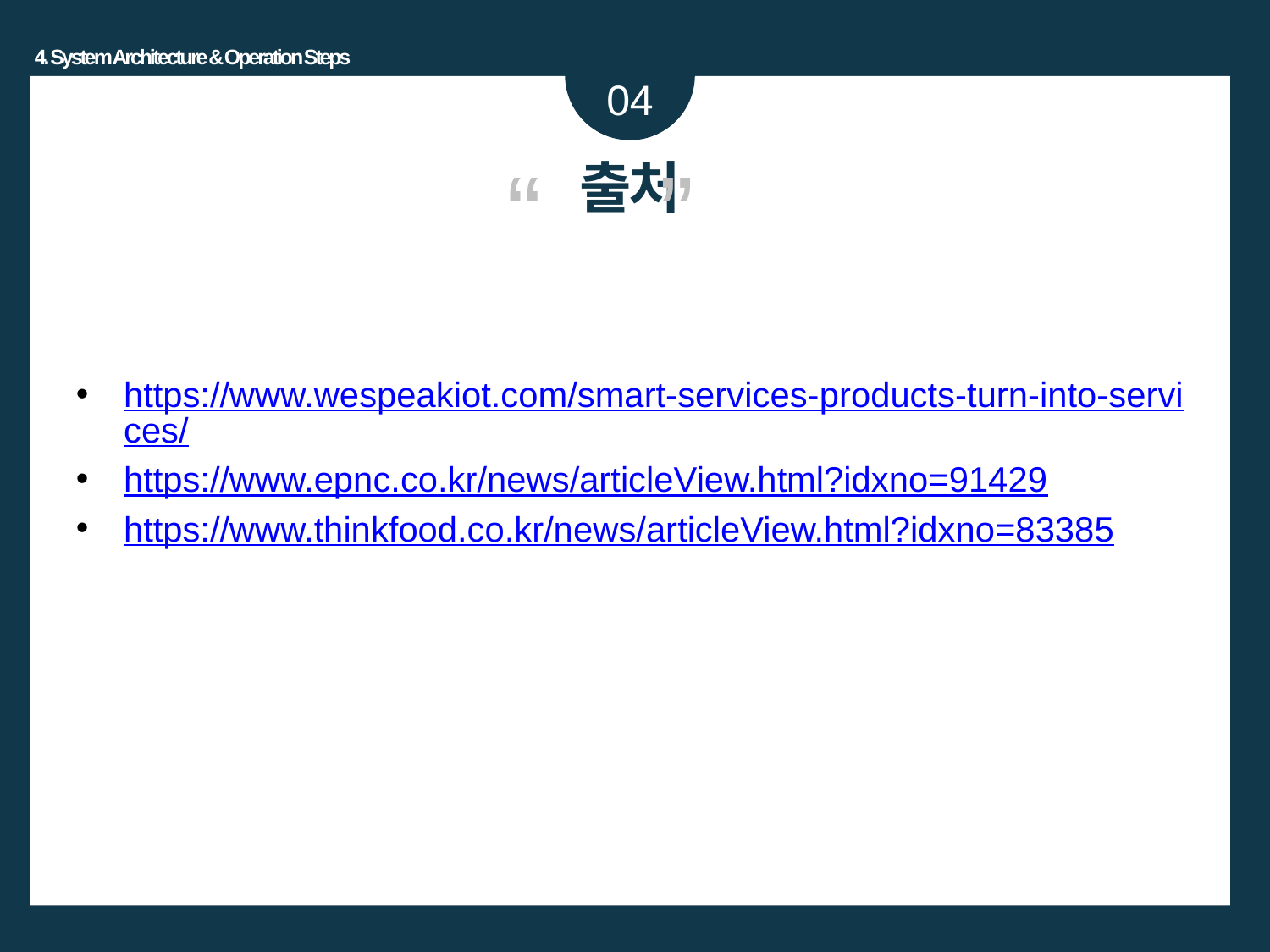

4. System Architecture & Operation Steps
04

“    ”
출처
https://www.wespeakiot.com/smart-services-products-turn-into-services/
https://www.epnc.co.kr/news/articleView.html?idxno=91429
https://www.thinkfood.co.kr/news/articleView.html?idxno=83385